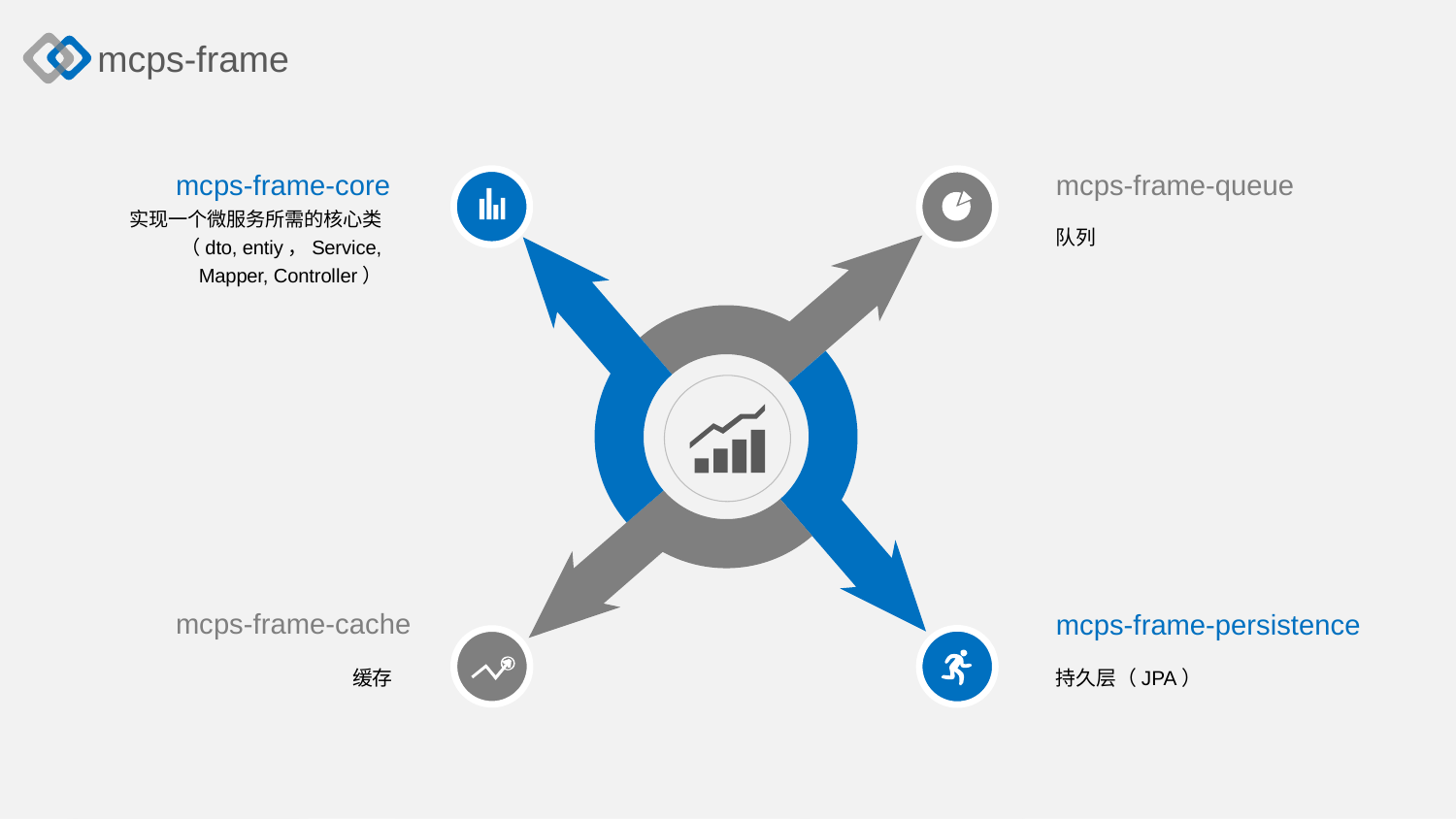

mcps-frame

mcps-frame-core
实现一个微服务所需的核心类（dto, entiy，Service, Mapper, Controller）

mcps-frame-queue
队列
mcps-frame-cache
缓存
mcps-frame-persistence
持久层（JPA）